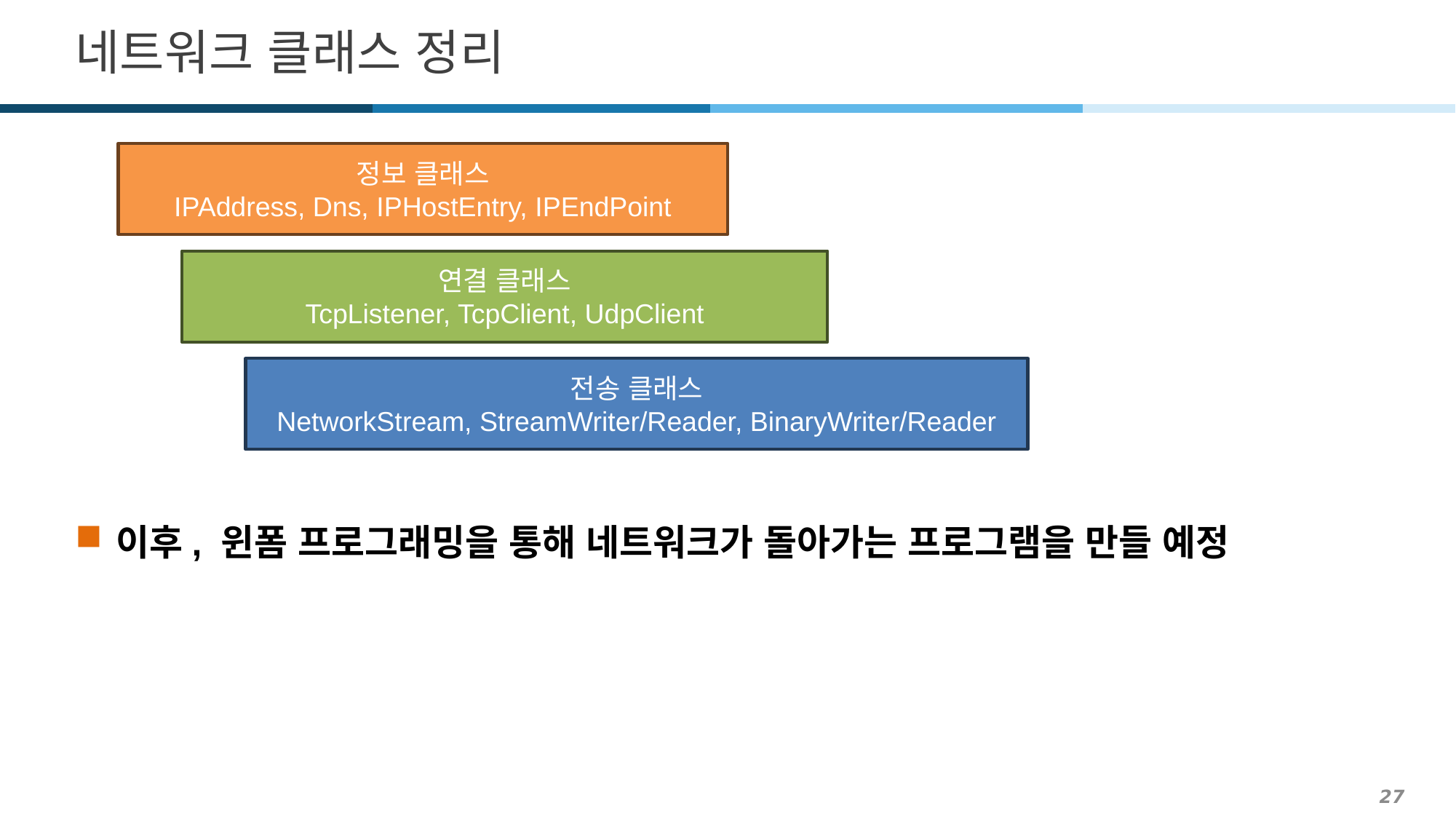

# 네트워크 클래스 정리
정보 클래스
IPAddress, Dns, IPHostEntry, IPEndPoint
연결 클래스
TcpListener, TcpClient, UdpClient
전송 클래스
NetworkStream, StreamWriter/Reader, BinaryWriter/Reader
이후, 윈폼 프로그래밍을 통해 네트워크가 돌아가는 프로그램을 만들 예정